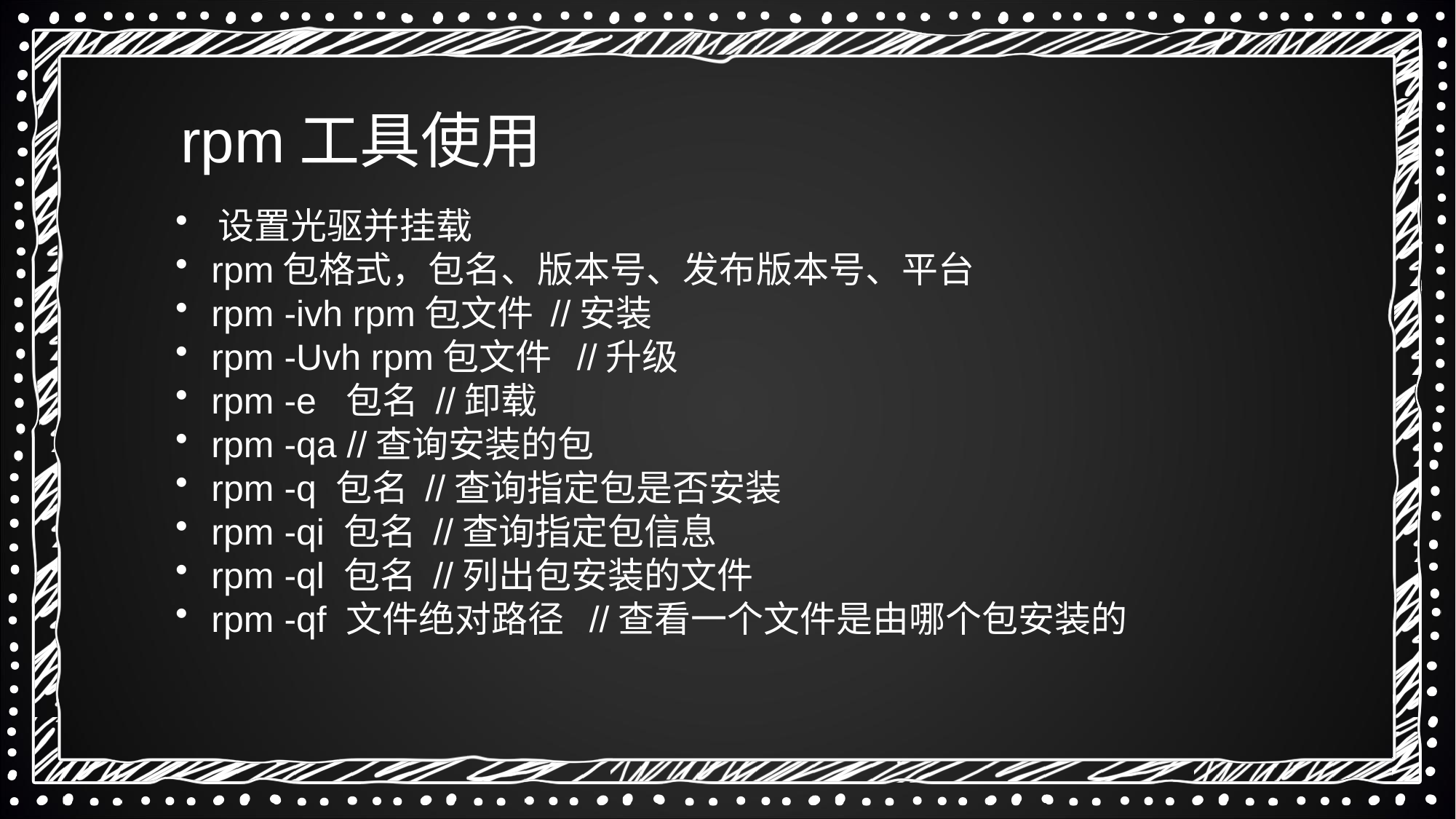

rpm工具使用
 设置光驱并挂载
 rpm包格式，包名、版本号、发布版本号、平台
 rpm -ivh rpm包文件 //安装
 rpm -Uvh rpm包文件  //升级
 rpm -e  包名 //卸载
 rpm -qa //查询安装的包
 rpm -q 包名 //查询指定包是否安装
 rpm -qi 包名 //查询指定包信息
 rpm -ql 包名 //列出包安装的文件
 rpm -qf 文件绝对路径  //查看一个文件是由哪个包安装的